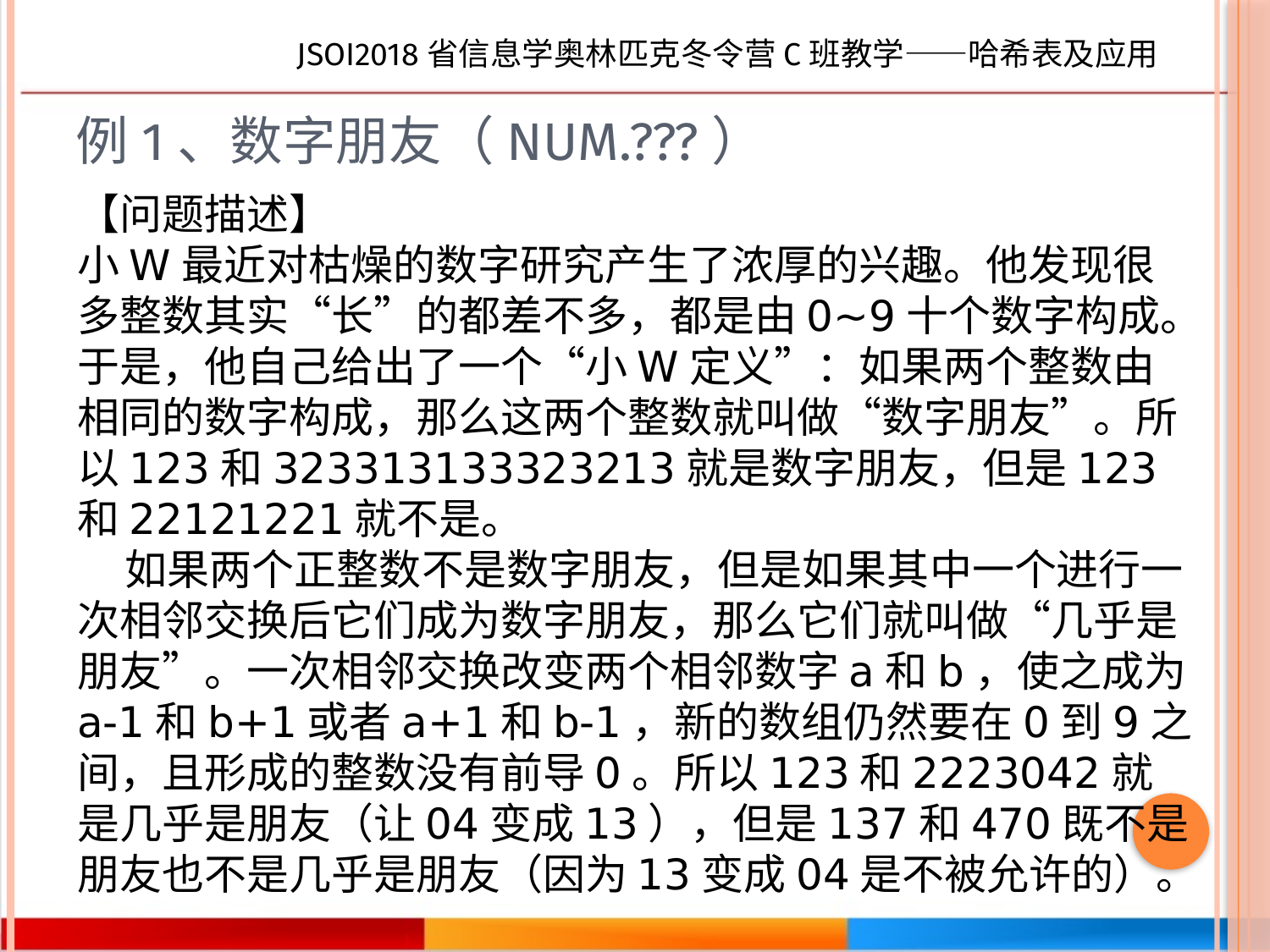

# 例1、数字朋友（num.???）
JSOI2018省信息学奥林匹克冬令营C班教学——哈希表及应用
【问题描述】
小W最近对枯燥的数字研究产生了浓厚的兴趣。他发现很多整数其实“长”的都差不多，都是由0~9十个数字构成。于是，他自己给出了一个“小W定义”：如果两个整数由相同的数字构成，那么这两个整数就叫做“数字朋友”。所以123和323313133323213就是数字朋友，但是123和22121221就不是。
    如果两个正整数不是数字朋友，但是如果其中一个进行一次相邻交换后它们成为数字朋友，那么它们就叫做“几乎是朋友”。一次相邻交换改变两个相邻数字a和b，使之成为a-1和b+1或者a+1和b-1，新的数组仍然要在0到9之间，且形成的整数没有前导0。所以123和2223042就是几乎是朋友（让04变成13），但是137和470既不是朋友也不是几乎是朋友（因为13变成04是不被允许的）。